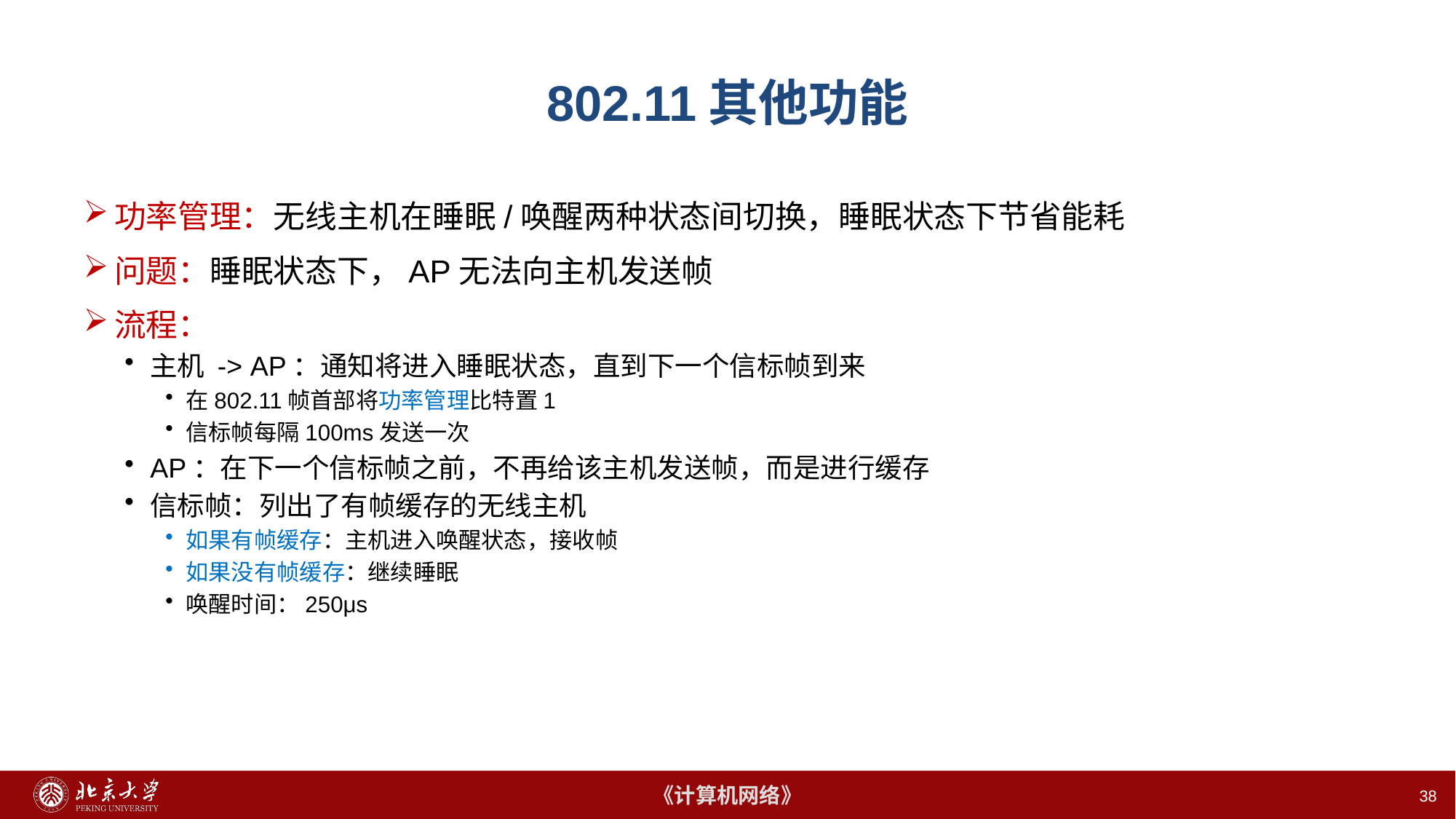

# 802.11其他功能
功率管理：无线主机在睡眠/唤醒两种状态间切换，睡眠状态下节省能耗
问题：睡眠状态下，AP无法向主机发送帧
流程：
主机 -> AP：通知将进入睡眠状态，直到下一个信标帧到来
在802.11帧首部将功率管理比特置1
信标帧每隔100ms发送一次
AP：在下一个信标帧之前，不再给该主机发送帧，而是进行缓存
信标帧：列出了有帧缓存的无线主机
如果有帧缓存：主机进入唤醒状态，接收帧
如果没有帧缓存：继续睡眠
唤醒时间：250μs
38